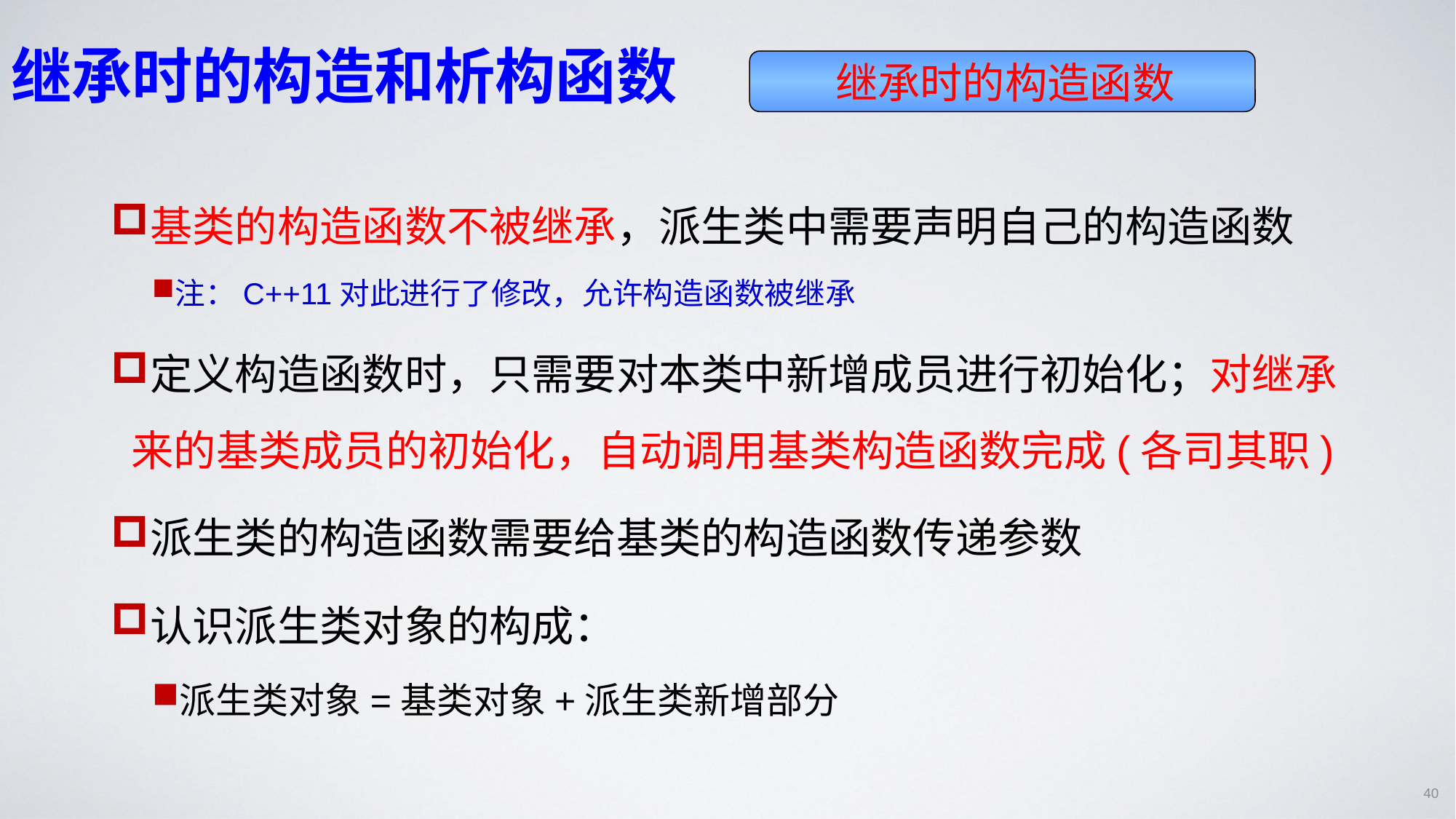

# 继承时的构造和析构函数

继承时的构造函数
基类的构造函数不被继承，派生类中需要声明自己的构造函数
注：C++11对此进行了修改，允许构造函数被继承
定义构造函数时，只需要对本类中新增成员进行初始化；对继承来的基类成员的初始化，自动调用基类构造函数完成(各司其职)
派生类的构造函数需要给基类的构造函数传递参数
认识派生类对象的构成：
派生类对象=基类对象+派生类新增部分
40